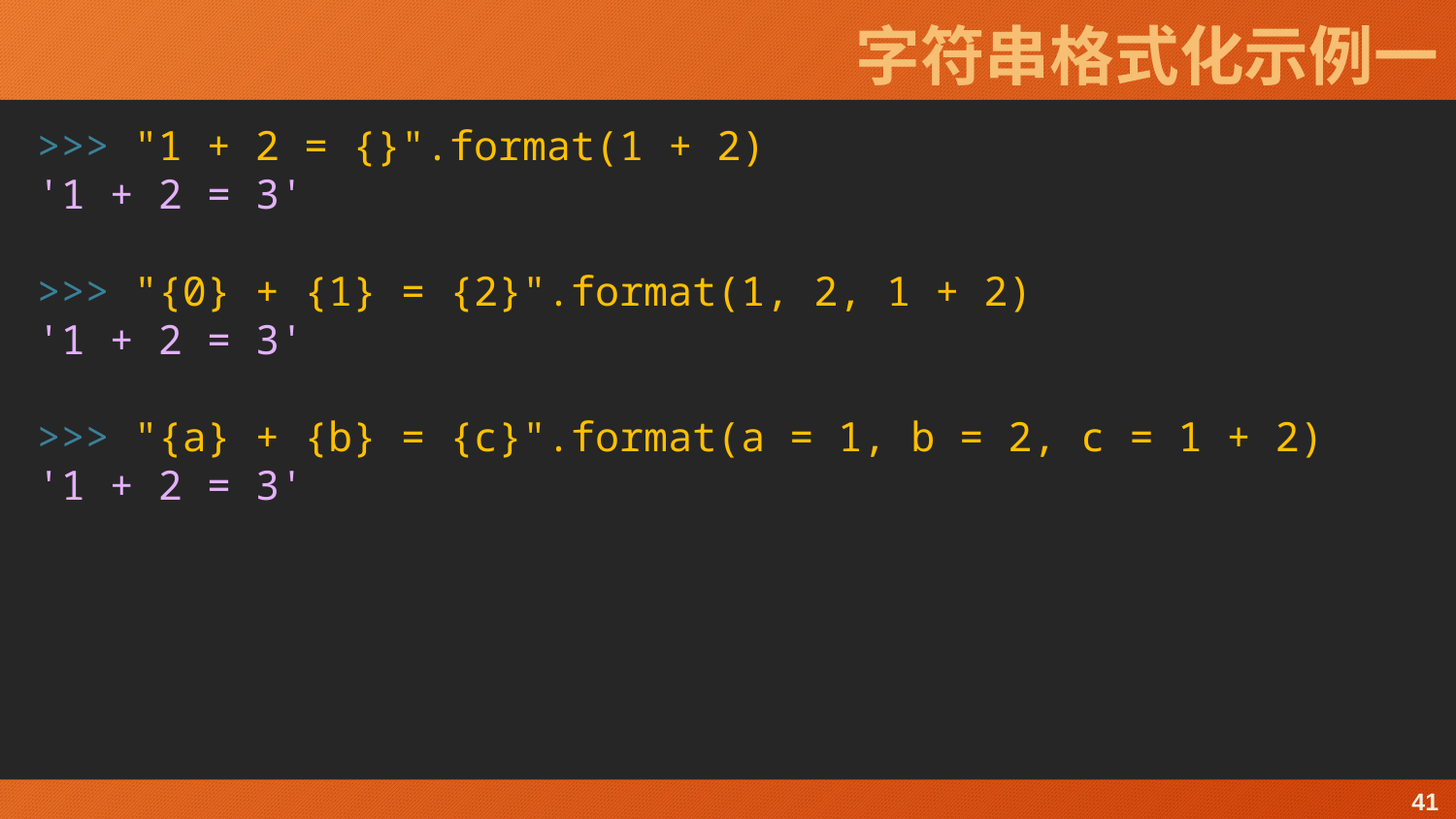

# 字符串格式化示例一
>>> "1 + 2 = {}".format(1 + 2)
'1 + 2 = 3'

>>> "{0} + {1} = {2}".format(1, 2, 1 + 2)
'1 + 2 = 3'

>>> "{a} + {b} = {c}".format(a = 1, b = 2, c = 1 + 2)
'1 + 2 = 3'
41